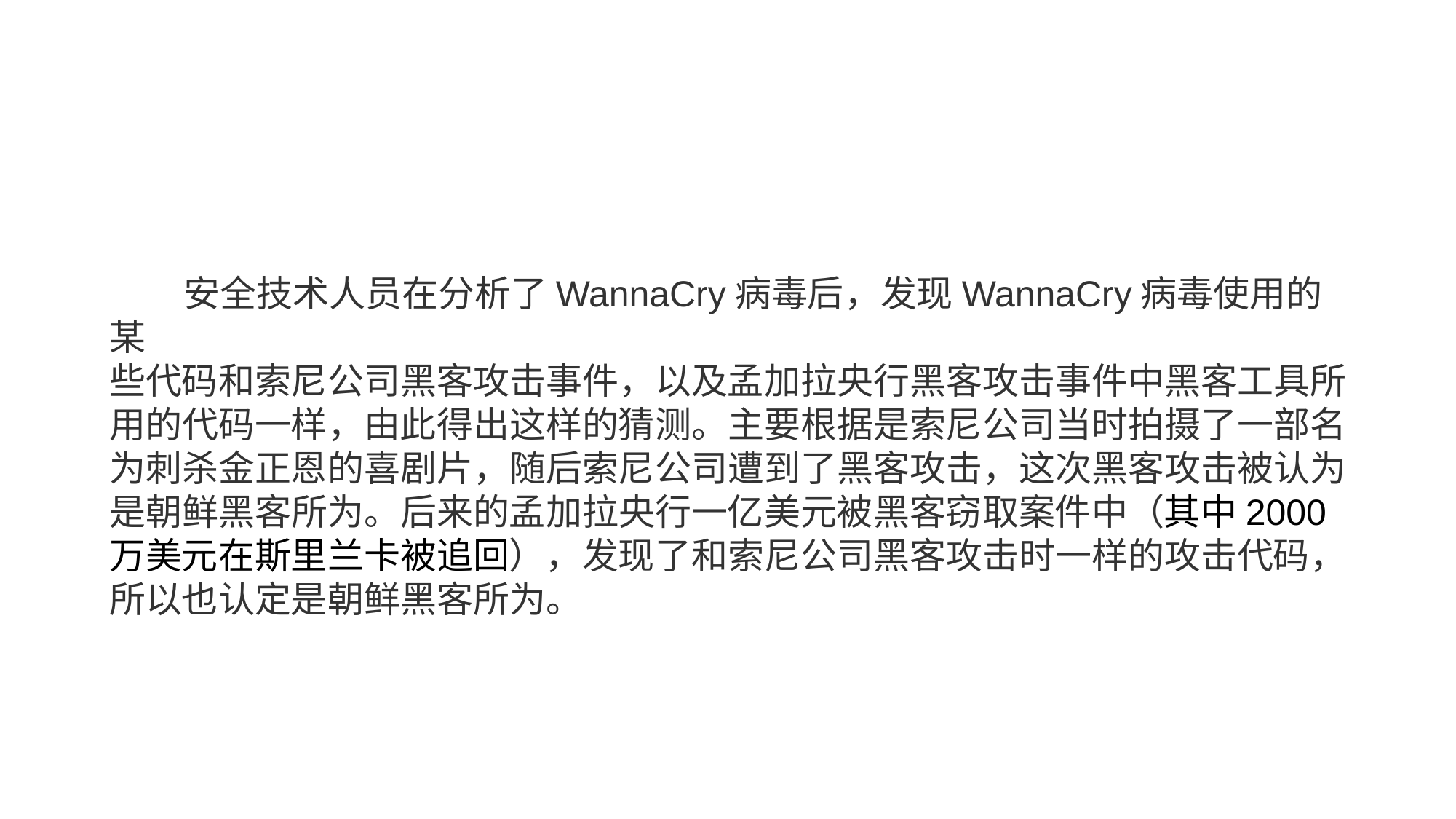

#
        安全技术人员在分析了WannaCry病毒后，发现WannaCry病毒使用的某
些代码和索尼公司黑客攻击事件，以及孟加拉央行黑客攻击事件中黑客工具所
用的代码一样，由此得出这样的猜测。主要根据是索尼公司当时拍摄了一部名
为刺杀金正恩的喜剧片，随后索尼公司遭到了黑客攻击，这次黑客攻击被认为
是朝鲜黑客所为。后来的孟加拉央行一亿美元被黑客窃取案件中（其中2000
万美元在斯里兰卡被追回），发现了和索尼公司黑客攻击时一样的攻击代码，
所以也认定是朝鲜黑客所为。